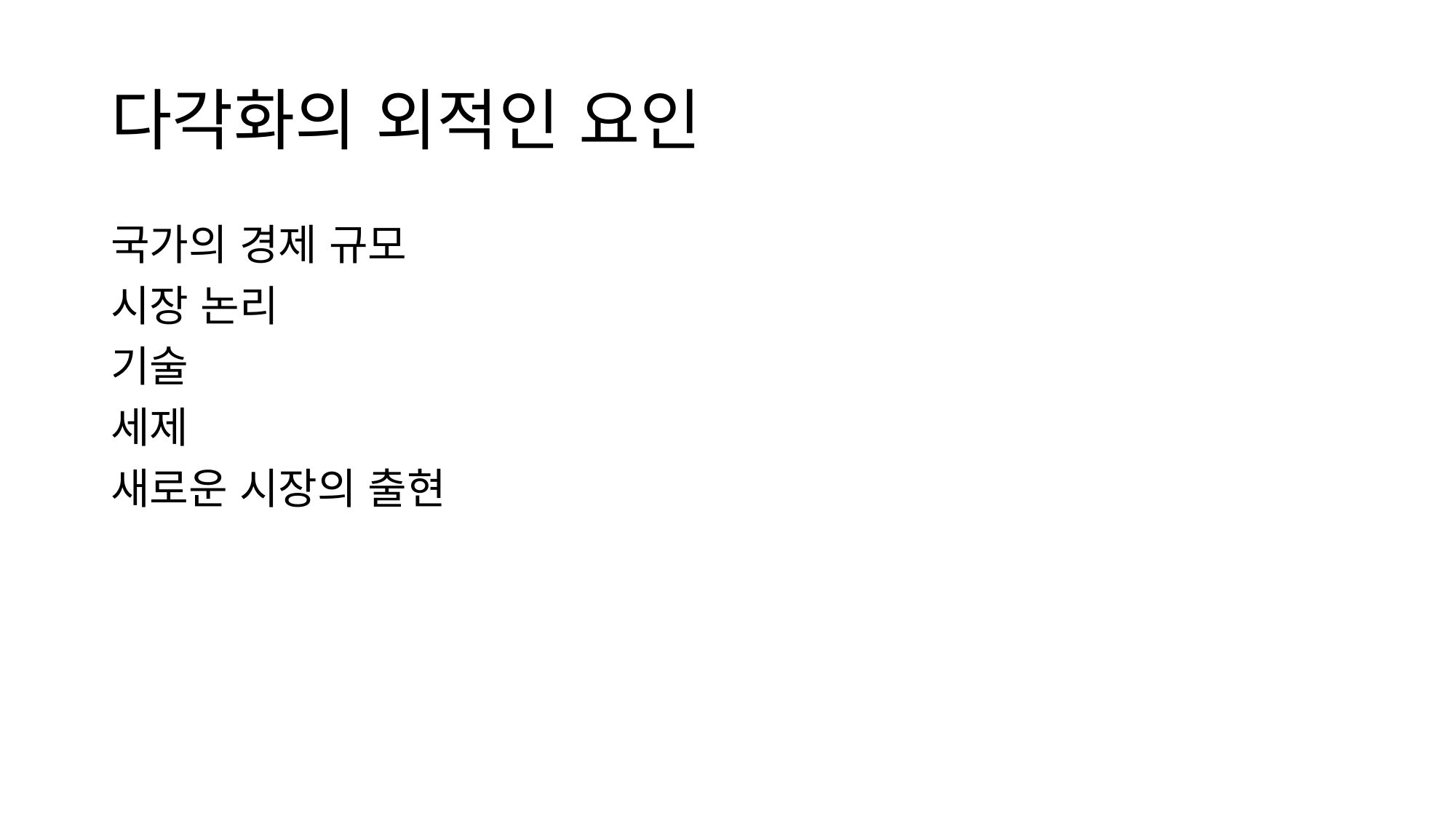

# 다각화의 외적인 요인
국가의 경제 규모
시장 논리
기술
세제
새로운 시장의 출현